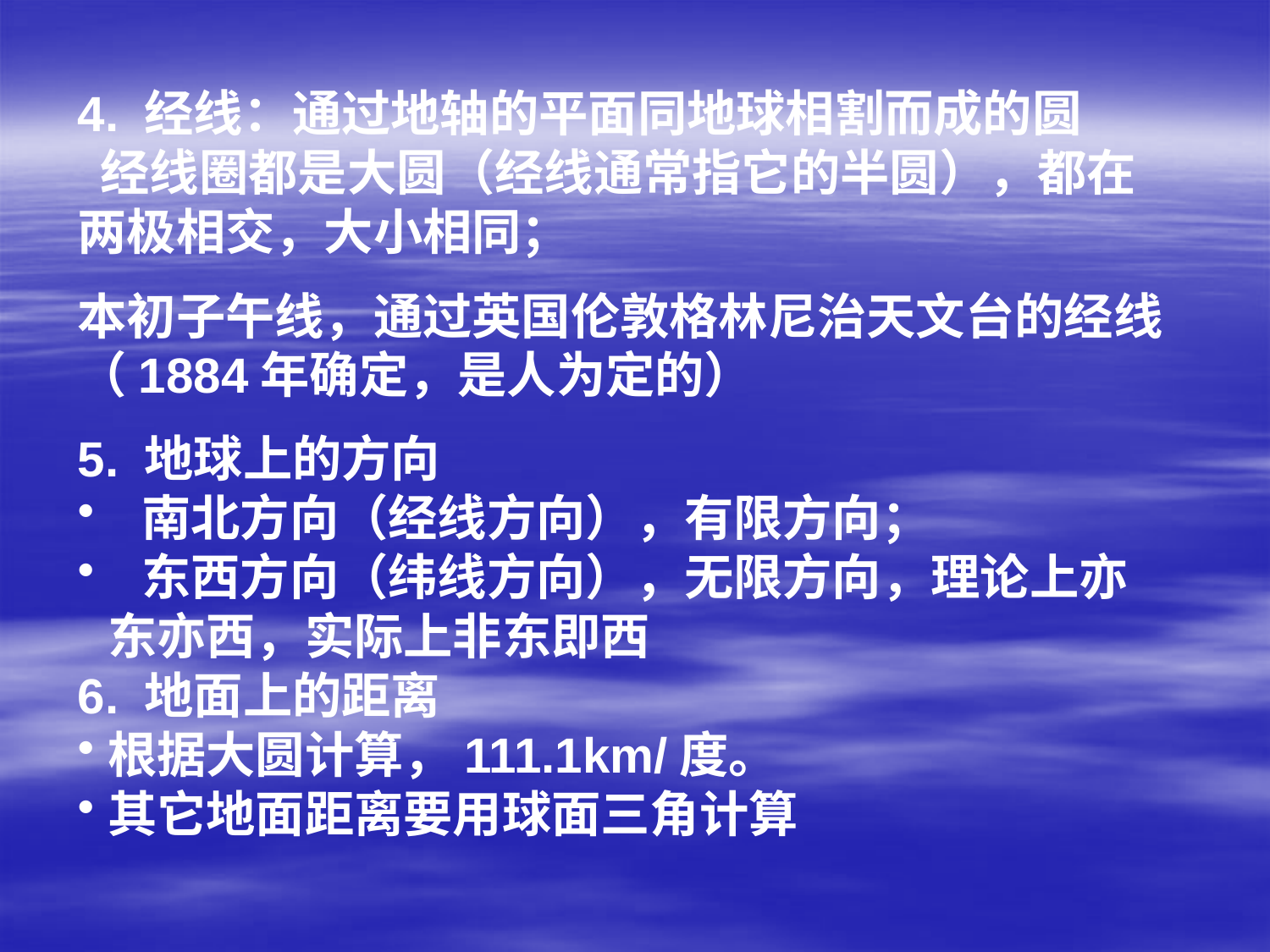

4. 经线：通过地轴的平面同地球相割而成的圆
 经线圈都是大圆（经线通常指它的半圆），都在两极相交，大小相同；
本初子午线，通过英国伦敦格林尼治天文台的经线（1884年确定，是人为定的）
5. 地球上的方向
  南北方向（经线方向），有限方向；
  东西方向（纬线方向），无限方向，理论上亦东亦西，实际上非东即西
6. 地面上的距离
根据大圆计算，111.1km/度。
其它地面距离要用球面三角计算